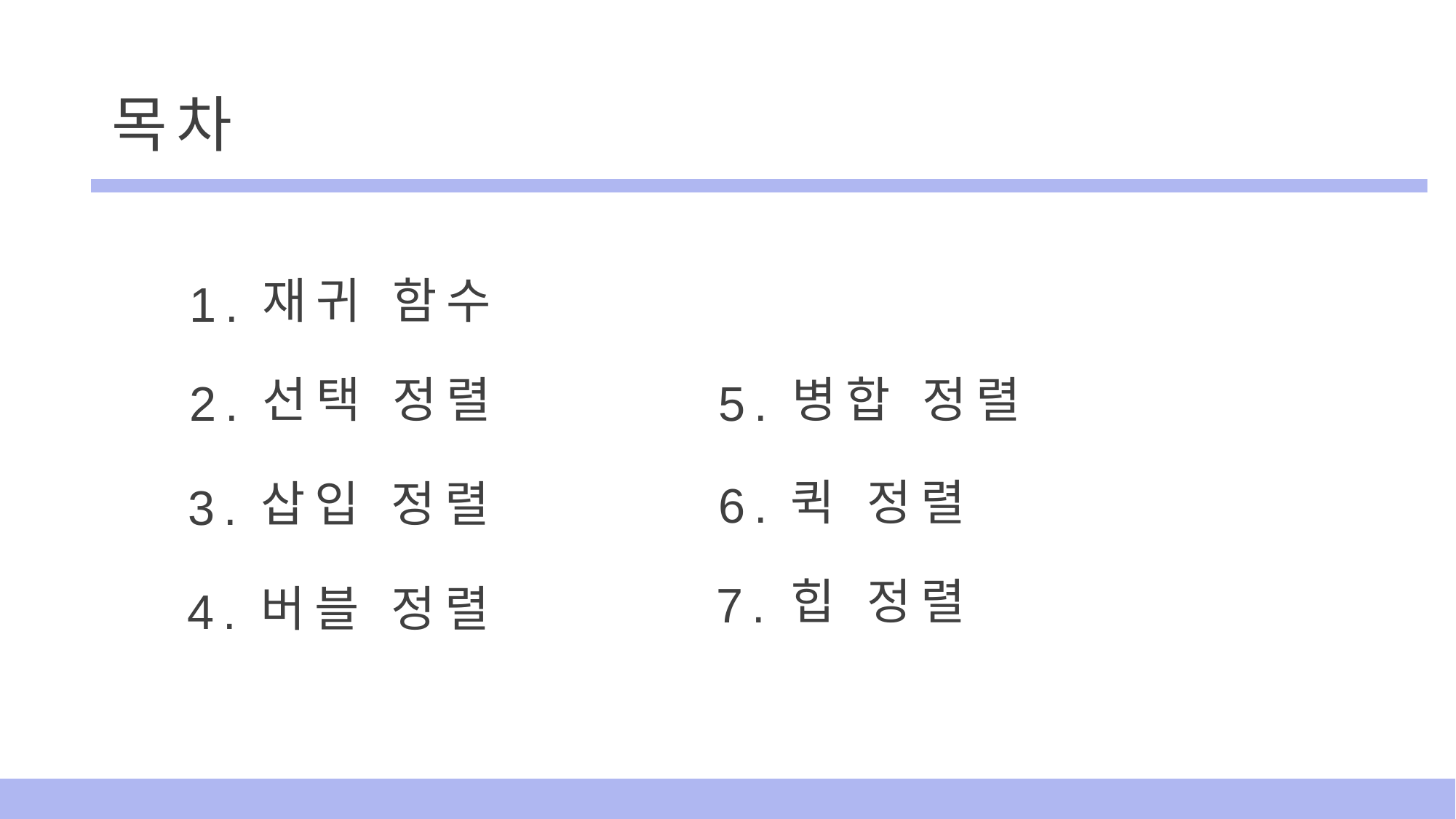

목차

재귀 함수
1.
병합 정렬
5.
선택 정렬
2.
퀵 정렬
6.
삽입 정렬
3.
힙 정렬
7.
버블 정렬
4.